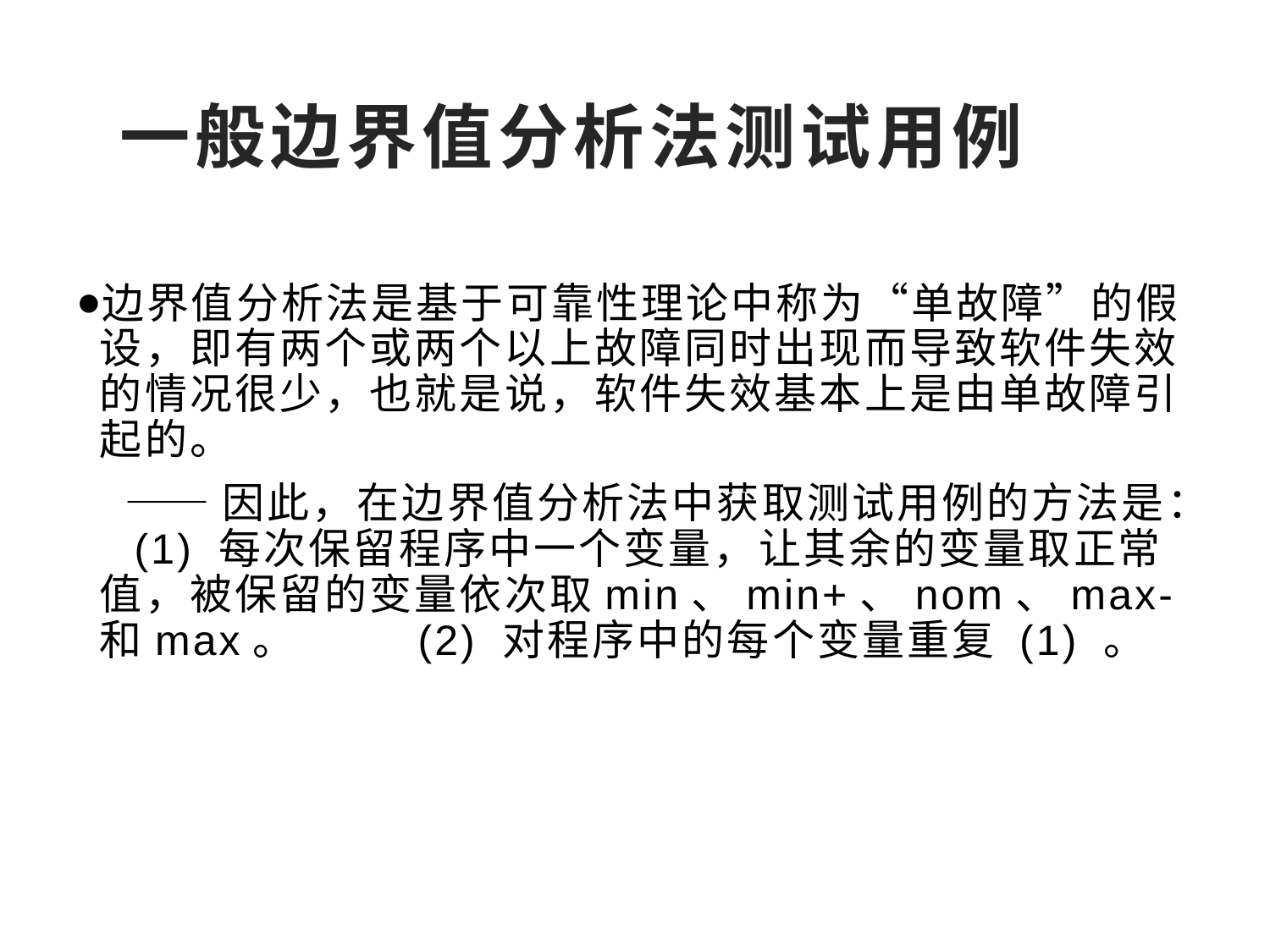

# 一般边界值分析法测试用例

边界值分析法是基于可靠性理论中称为“单故障”的假设，即有两个或两个以上故障同时出现而导致软件失效的情况很少，也就是说，软件失效基本上是由单故障引起的。
    ——因此，在边界值分析法中获取测试用例的方法是：  (1) 每次保留程序中一个变量，让其余的变量取正常值，被保留的变量依次取min、min+、nom、max-和max。         (2) 对程序中的每个变量重复 (1) 。